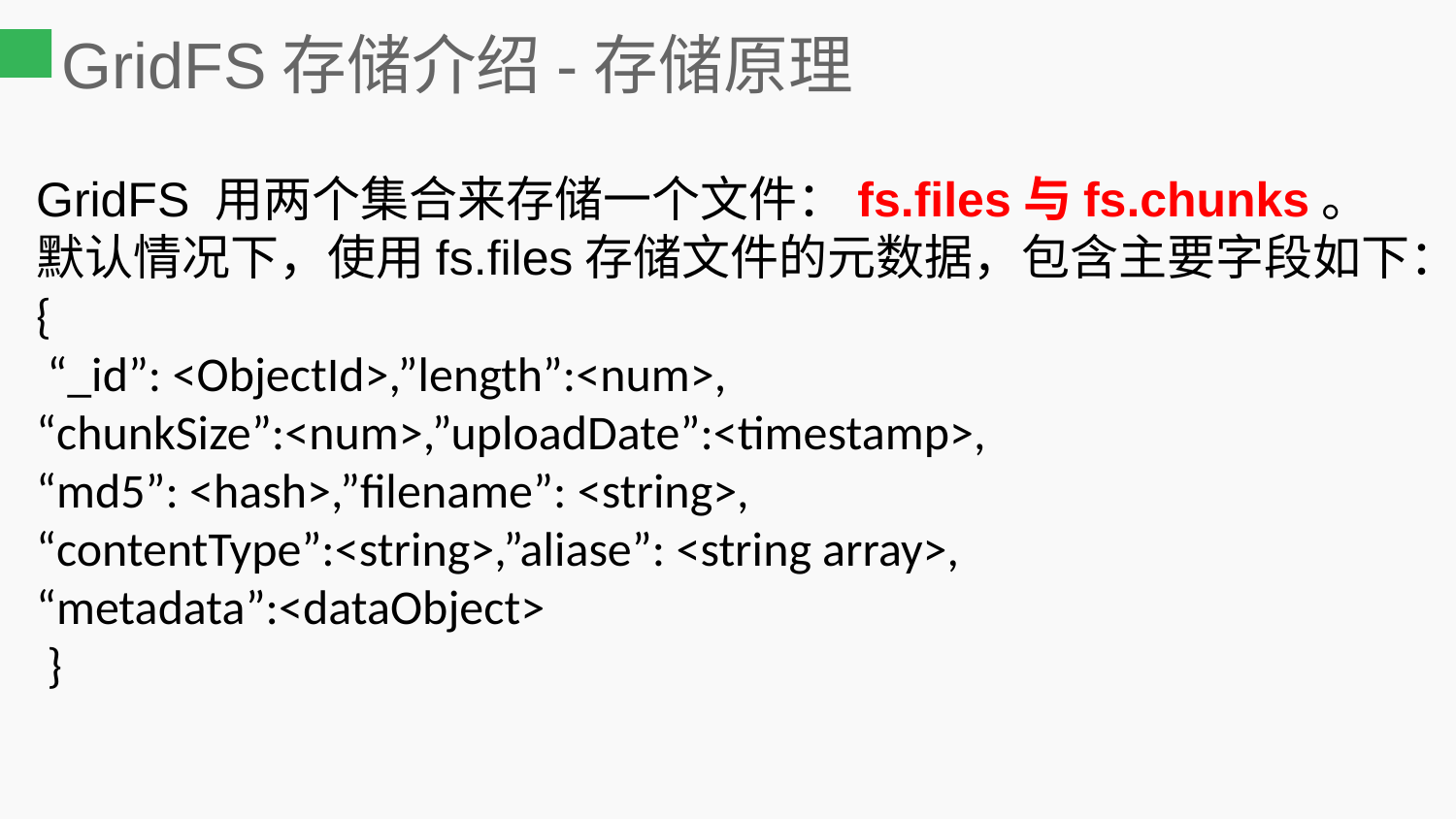

# GridFS存储介绍-存储原理
GridFS 用两个集合来存储一个文件：fs.files与fs.chunks。
默认情况下，使用fs.files存储文件的元数据，包含主要字段如下：
{
 “_id”: <ObjectId>,”length”:<num>,
“chunkSize”:<num>,”uploadDate”:<timestamp>,
“md5”: <hash>,”filename”: <string>,
“contentType”:<string>,”aliase”: <string array>,
“metadata”:<dataObject>
 }